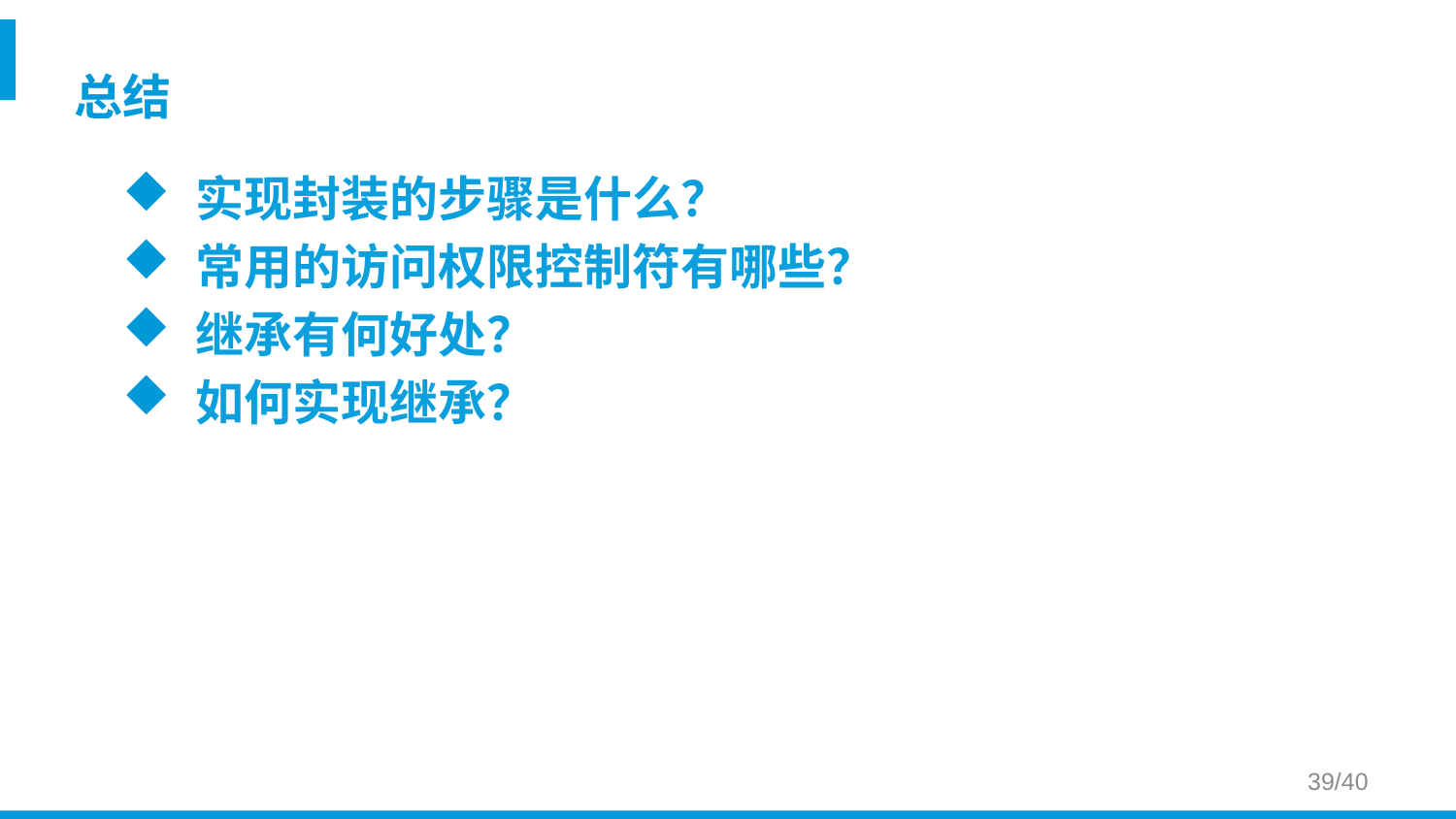

总结
实现封装的步骤是什么？
常用的访问权限控制符有哪些？
继承有何好处？
如何实现继承？

39/40